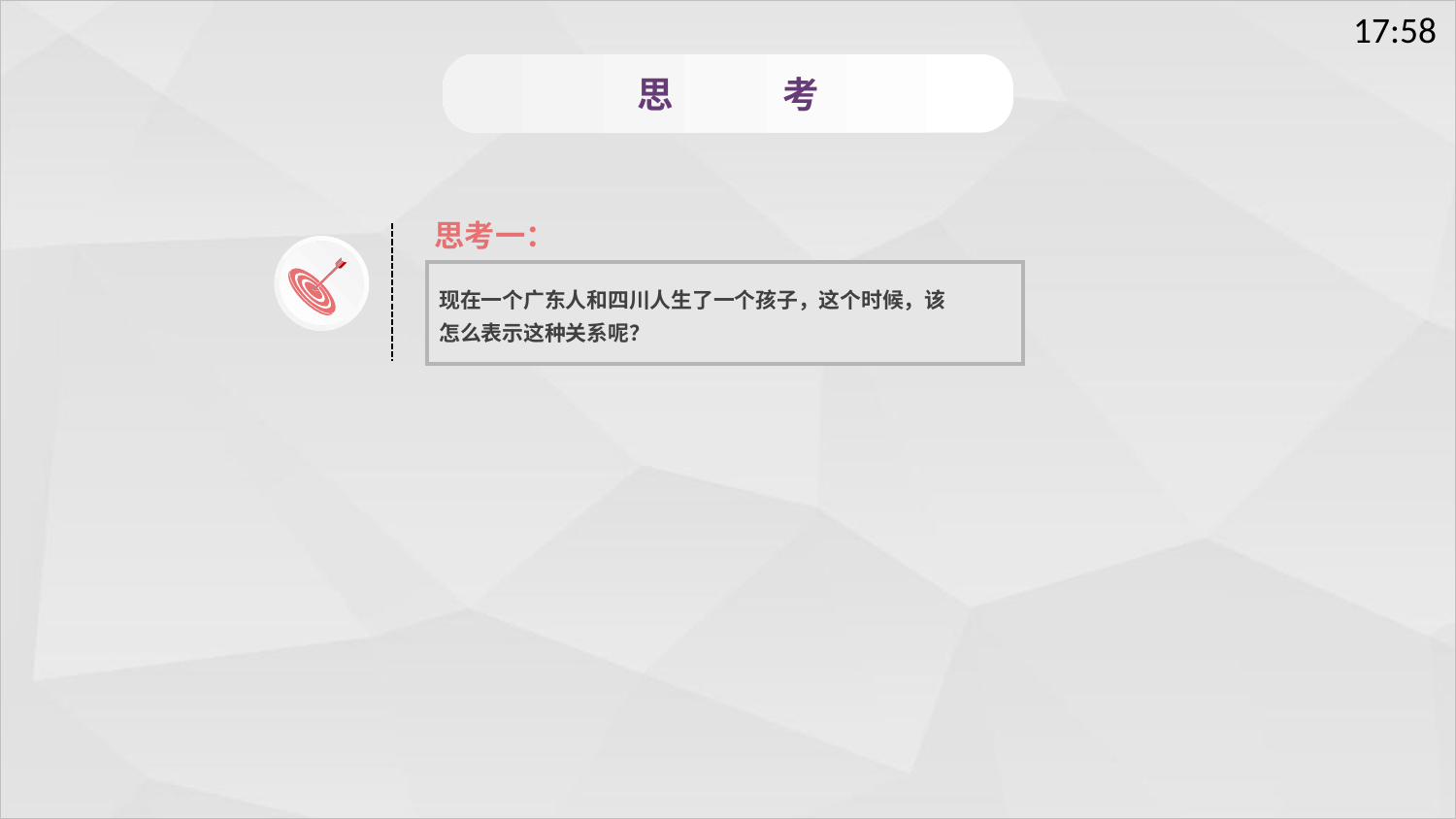

思	考
思考一：

现在一个广东人和四川人生了一个孩子，这个时候，该怎么表示这种关系呢？